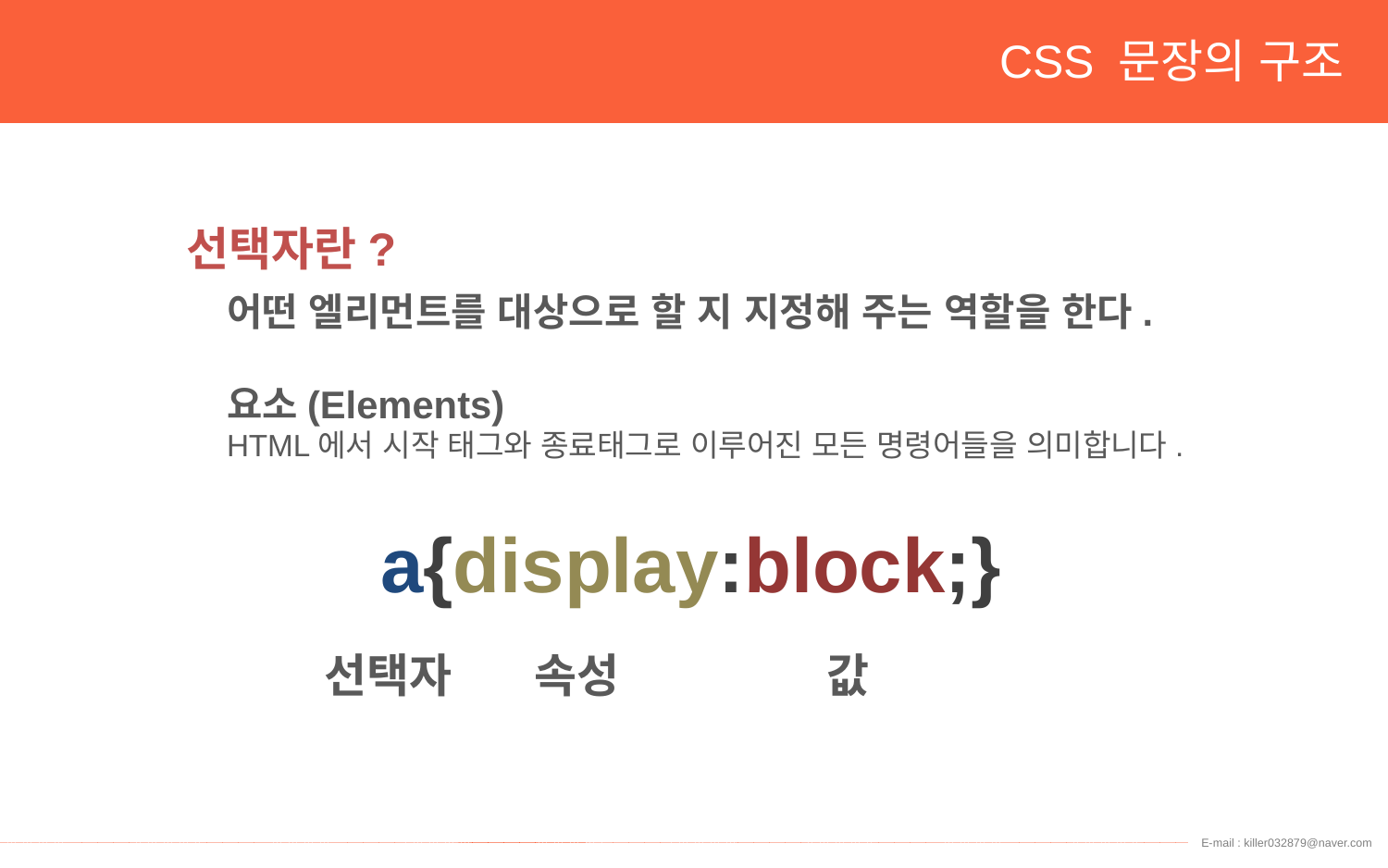

CSS 문장의 구조
선택자란?
어떤 엘리먼트를 대상으로 할 지 지정해 주는 역할을 한다.

요소(Elements)
HTML에서 시작 태그와 종료태그로 이루어진 모든 명령어들을 의미합니다.
a{display:block;}
선택자
속성
값